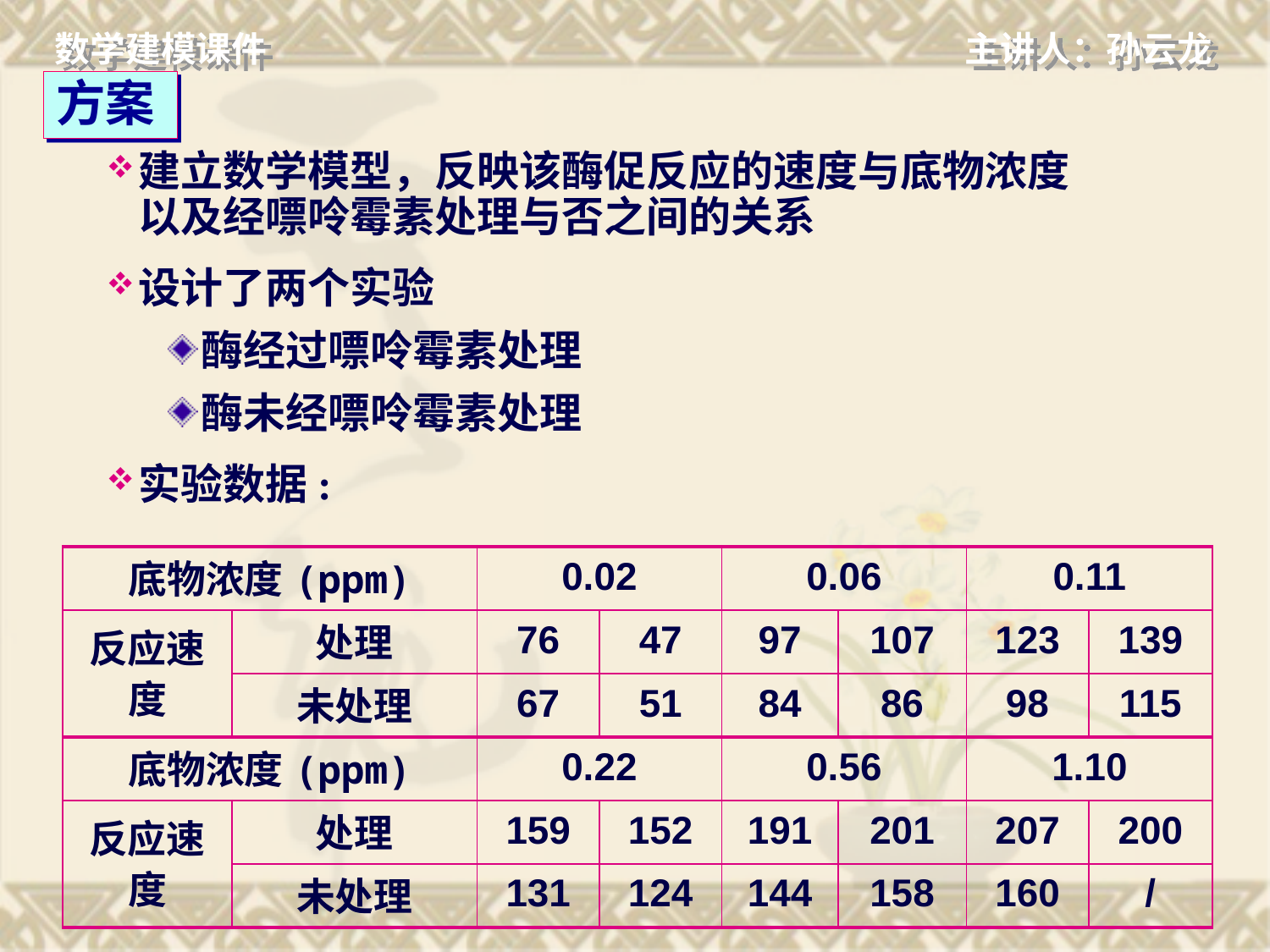

# 方案
建立数学模型，反映该酶促反应的速度与底物浓度以及经嘌呤霉素处理与否之间的关系
设计了两个实验
酶经过嘌呤霉素处理
酶未经嘌呤霉素处理
实验数据:
| 底物浓度(ppm) |  | 0.02 |  | 0.06 |  | 0.11 |  |
| --- | --- | --- | --- | --- | --- | --- | --- |
| 反应速度 | 处理 | 76 | 47 | 97 | 107 | 123 | 139 |
|  | 未处理 | 67 | 51 | 84 | 86 | 98 | 115 |
| 底物浓度(ppm) |  | 0.22 |  | 0.56 |  | 1.10 |  |
| 反应速度 | 处理 | 159 | 152 | 191 | 201 | 207 | 200 |
|  | 未处理 | 131 | 124 | 144 | 158 | 160 | / |